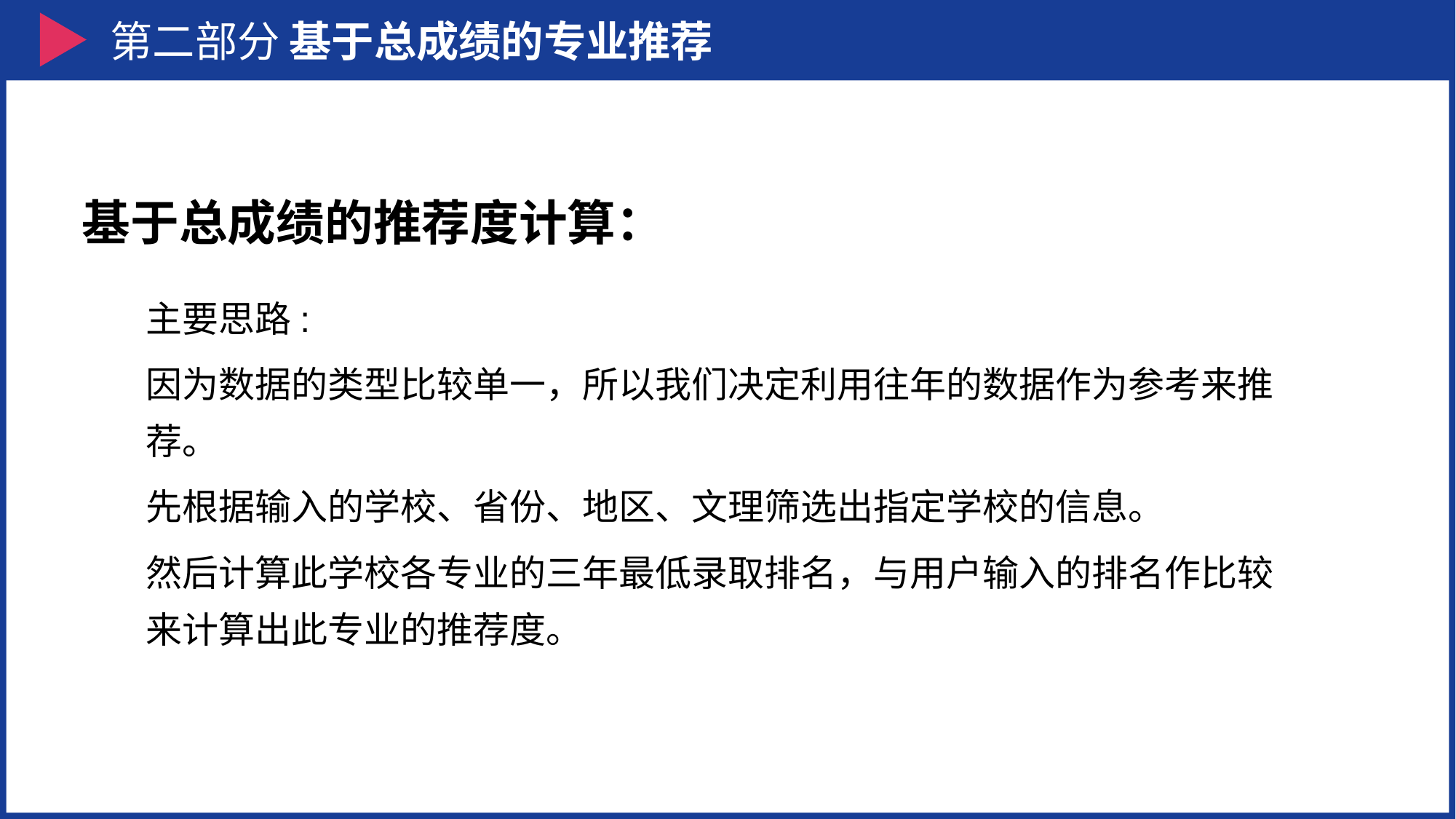

第二部分 基于总成绩的专业推荐
基于总成绩的推荐度计算：
主要思路:
因为数据的类型比较单一，所以我们决定利用往年的数据作为参考来推荐。
先根据输入的学校、省份、地区、文理筛选出指定学校的信息。
然后计算此学校各专业的三年最低录取排名，与用户输入的排名作比较来计算出此专业的推荐度。